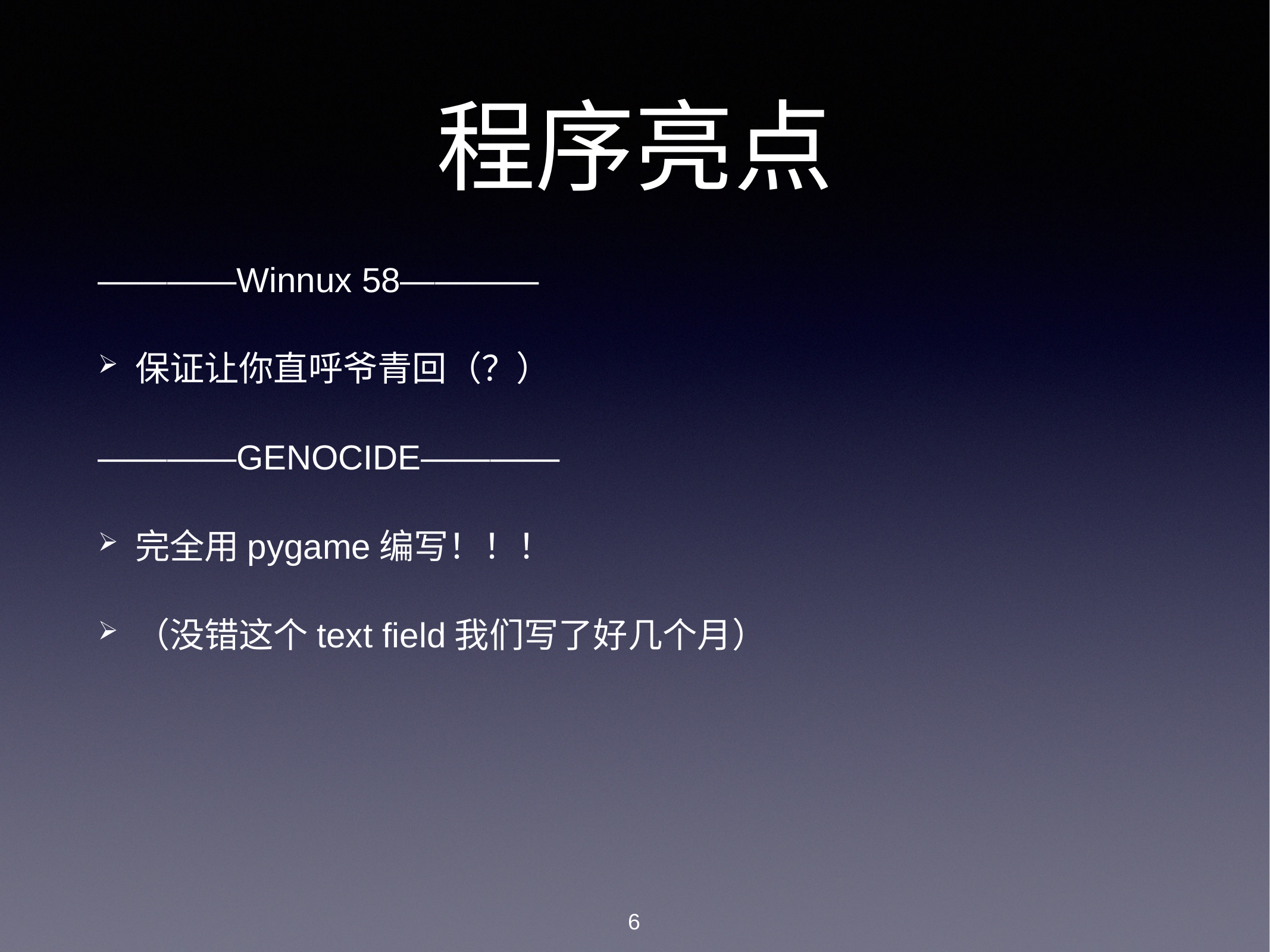

# 程序亮点
————Winnux 58————
保证让你直呼爷青回（？）
————GENOCIDE————
完全用pygame编写！！！
（没错这个text field我们写了好几个月）
6